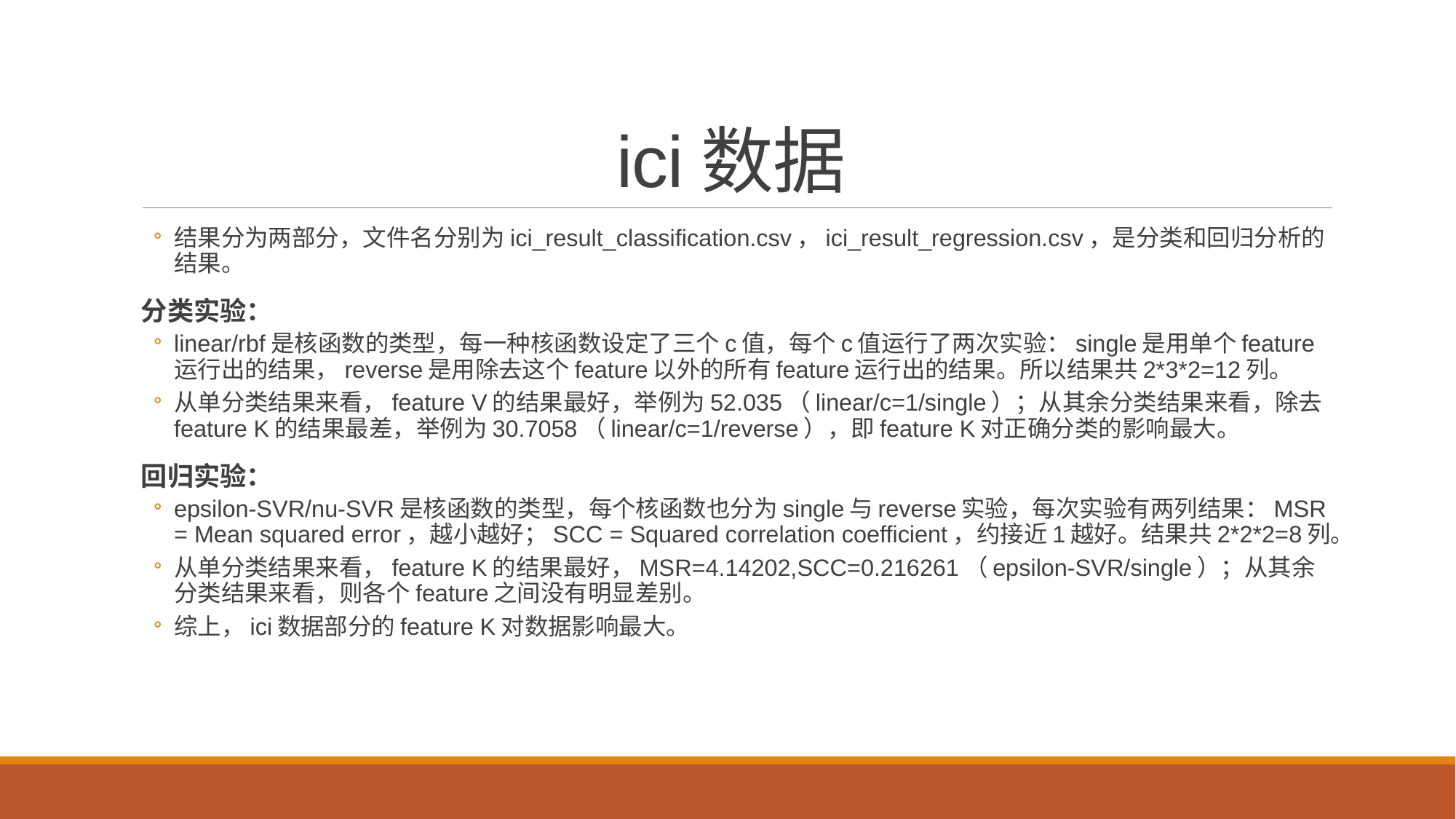

# ici数据
结果分为两部分，文件名分别为ici_result_classification.csv，ici_result_regression.csv，是分类和回归分析的结果。
分类实验：
linear/rbf是核函数的类型，每一种核函数设定了三个c值，每个c值运行了两次实验：single是用单个feature运行出的结果，reverse是用除去这个feature以外的所有feature运行出的结果。所以结果共2*3*2=12列。
从单分类结果来看，feature V的结果最好，举例为52.035（linear/c=1/single）；从其余分类结果来看，除去feature K的结果最差，举例为30.7058（linear/c=1/reverse），即feature K对正确分类的影响最大。
回归实验：
epsilon-SVR/nu-SVR是核函数的类型，每个核函数也分为single与reverse实验，每次实验有两列结果：MSR = Mean squared error，越小越好；SCC = Squared correlation coefficient，约接近1越好。结果共2*2*2=8列。
从单分类结果来看，feature K的结果最好，MSR=4.14202,SCC=0.216261（epsilon-SVR/single）；从其余分类结果来看，则各个feature之间没有明显差别。
综上，ici数据部分的feature K对数据影响最大。